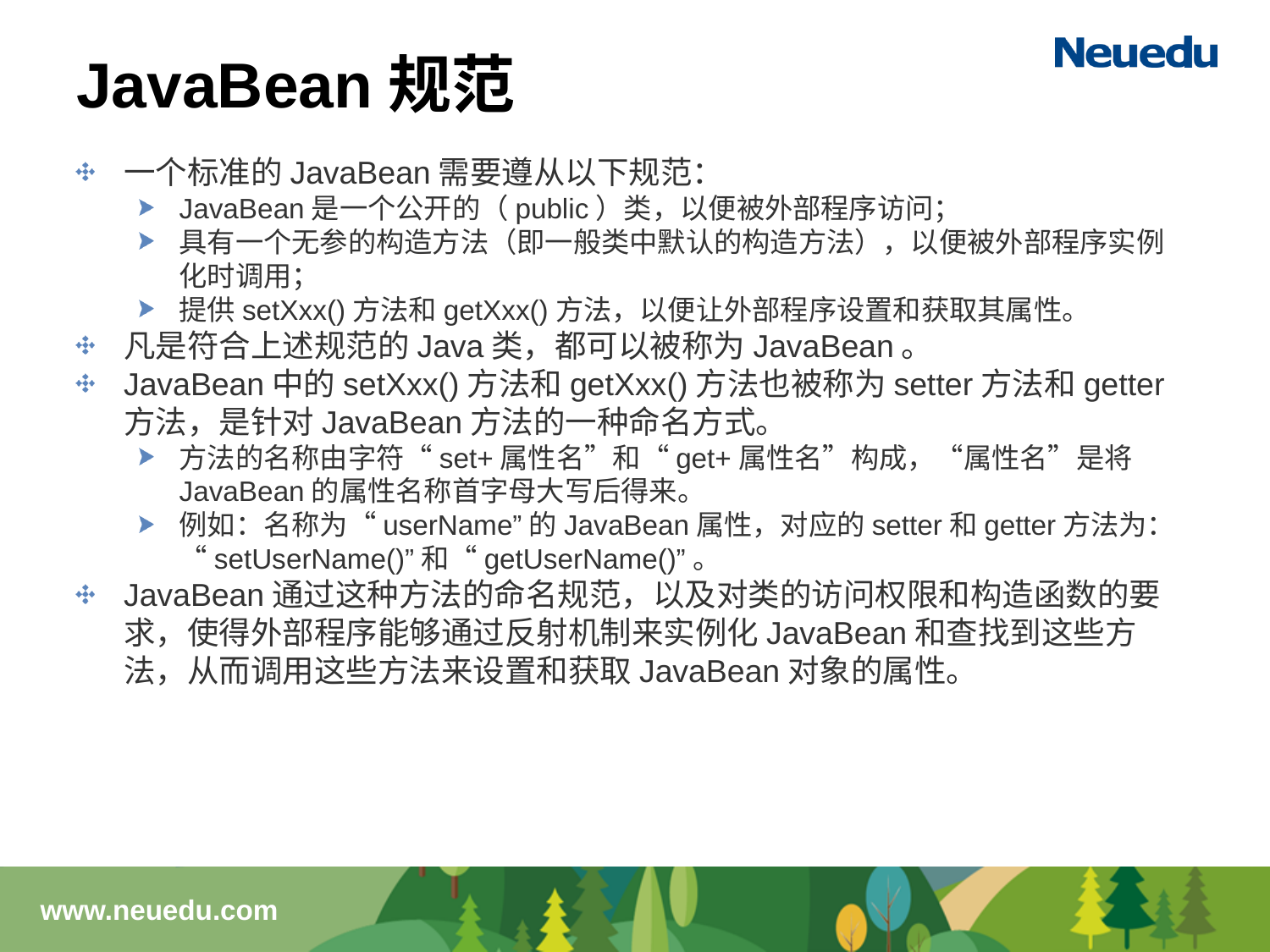

# JavaBean规范
一个标准的JavaBean需要遵从以下规范：
JavaBean是一个公开的（public）类，以便被外部程序访问；
具有一个无参的构造方法（即一般类中默认的构造方法），以便被外部程序实例化时调用；
提供setXxx()方法和getXxx()方法，以便让外部程序设置和获取其属性。
凡是符合上述规范的Java类，都可以被称为JavaBean。
JavaBean中的setXxx()方法和getXxx()方法也被称为setter方法和getter方法，是针对JavaBean方法的一种命名方式。
方法的名称由字符“set+属性名”和“get+属性名”构成，“属性名”是将JavaBean的属性名称首字母大写后得来。
例如：名称为“userName”的JavaBean属性，对应的setter和getter方法为：“setUserName()”和“getUserName()”。
JavaBean通过这种方法的命名规范，以及对类的访问权限和构造函数的要求，使得外部程序能够通过反射机制来实例化JavaBean和查找到这些方法，从而调用这些方法来设置和获取JavaBean对象的属性。